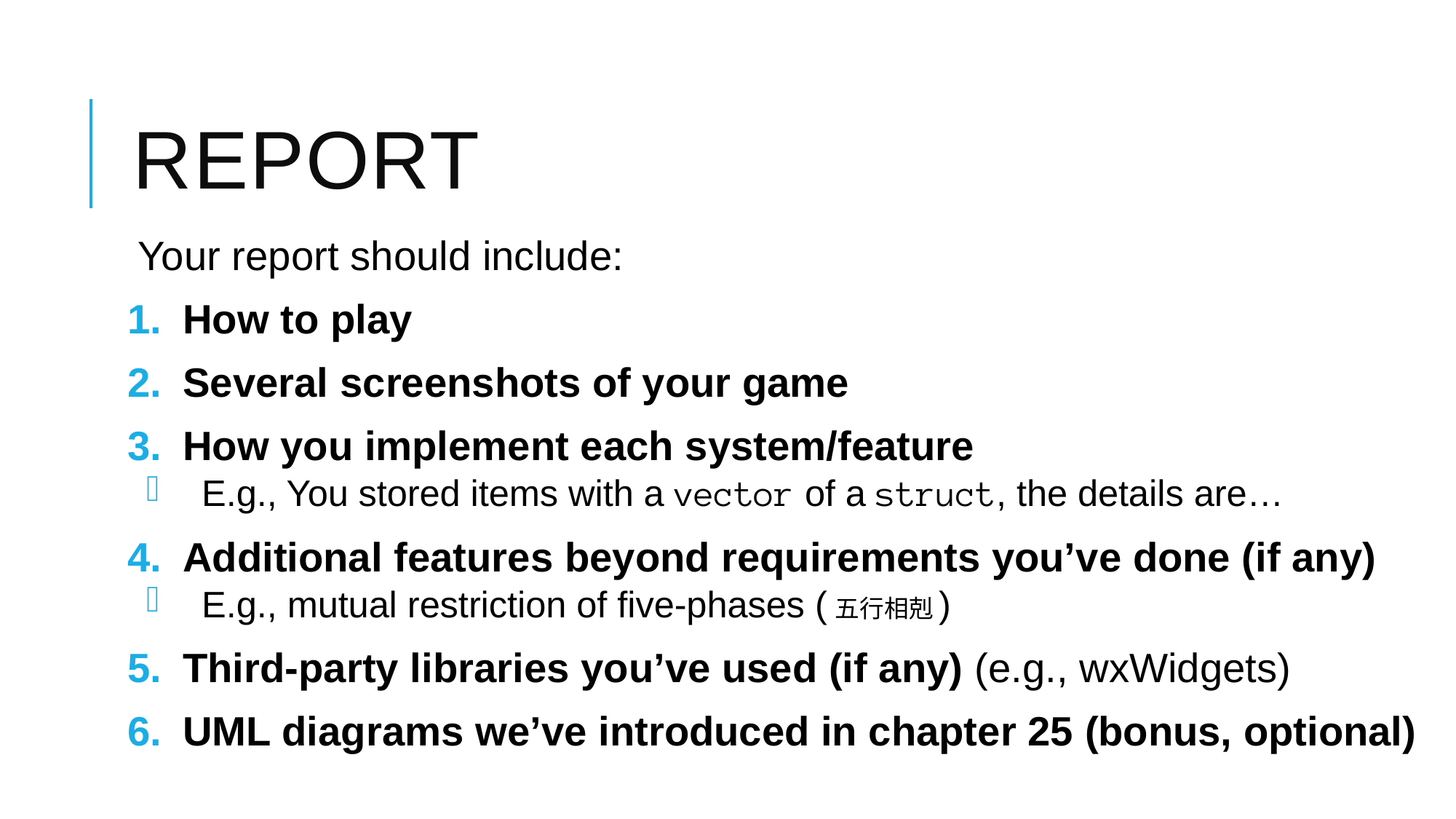

# Report
Your report should include:
How to play
Several screenshots of your game
How you implement each system/feature
E.g., You stored items with a vector of a struct, the details are…
Additional features beyond requirements you’ve done (if any)
E.g., mutual restriction of five-phases (五行相剋)
Third-party libraries you’ve used (if any) (e.g., wxWidgets)
UML diagrams we’ve introduced in chapter 25 (bonus, optional)